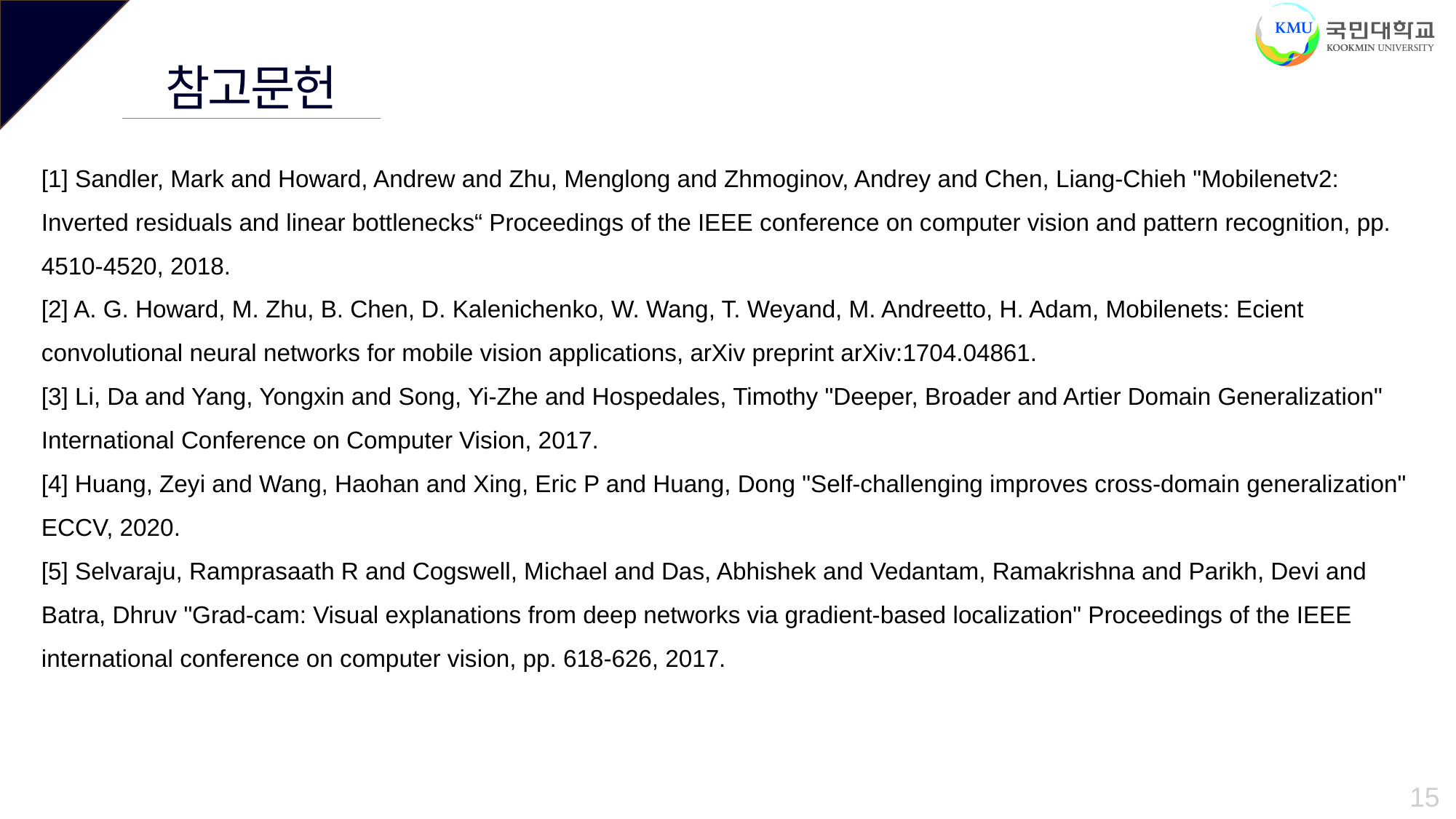

참고문헌
[1] Sandler, Mark and Howard, Andrew and Zhu, Menglong and Zhmoginov, Andrey and Chen, Liang-Chieh "Mobilenetv2: Inverted residuals and linear bottlenecks“ Proceedings of the IEEE conference on computer vision and pattern recognition, pp. 4510-4520, 2018.
[2] A. G. Howard, M. Zhu, B. Chen, D. Kalenichenko, W. Wang, T. Weyand, M. Andreetto, H. Adam, Mobilenets: Ecient convolutional neural networks for mobile vision applications, arXiv preprint arXiv:1704.04861.
[3] Li, Da and Yang, Yongxin and Song, Yi-Zhe and Hospedales, Timothy "Deeper, Broader and Artier Domain Generalization" International Conference on Computer Vision, 2017.
[4] Huang, Zeyi and Wang, Haohan and Xing, Eric P and Huang, Dong "Self-challenging improves cross-domain generalization" ECCV, 2020.
[5] Selvaraju, Ramprasaath R and Cogswell, Michael and Das, Abhishek and Vedantam, Ramakrishna and Parikh, Devi and Batra, Dhruv "Grad-cam: Visual explanations from deep networks via gradient-based localization" Proceedings of the IEEE international conference on computer vision, pp. 618-626, 2017.

15